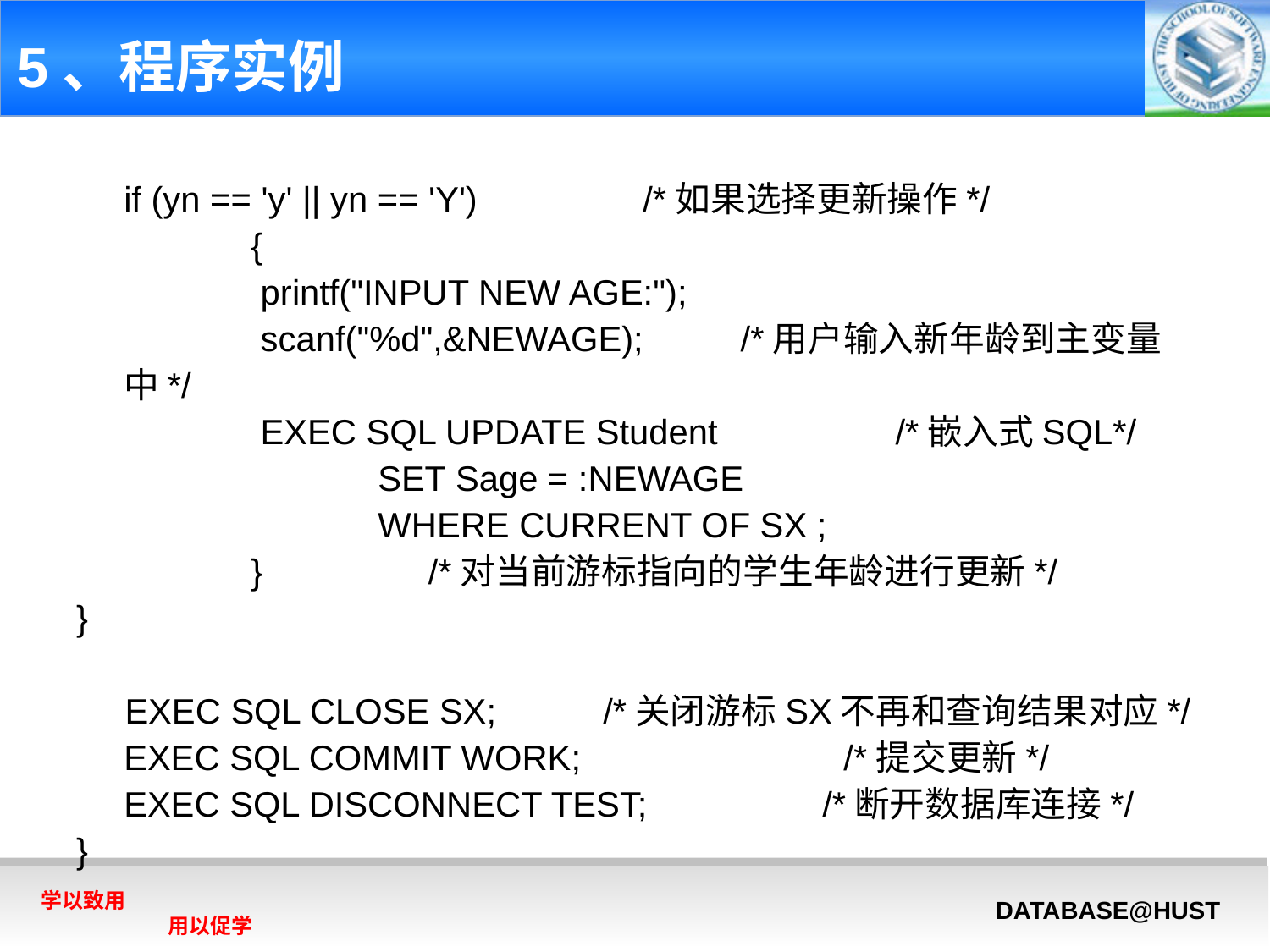

# 5、程序实例
	if (yn == 'y' || yn == 'Y')                 /*如果选择更新操作*/
		{
		 printf("INPUT NEW AGE:");
		 scanf("%d",&NEWAGE);          /*用户输入新年龄到主变量中*/
		 EXEC SQL UPDATE Student          	 /*嵌入式SQL*/
			SET Sage = :NEWAGE
			WHERE CURRENT OF SX ;
		}                 /*对当前游标指向的学生年龄进行更新*/
}

     EXEC SQL CLOSE SX;           /*关闭游标SX不再和查询结果对应*/
	EXEC SQL COMMIT WORK;                           /*提交更新*/
	EXEC SQL DISCONNECT TEST;                  /*断开数据库连接*/
}